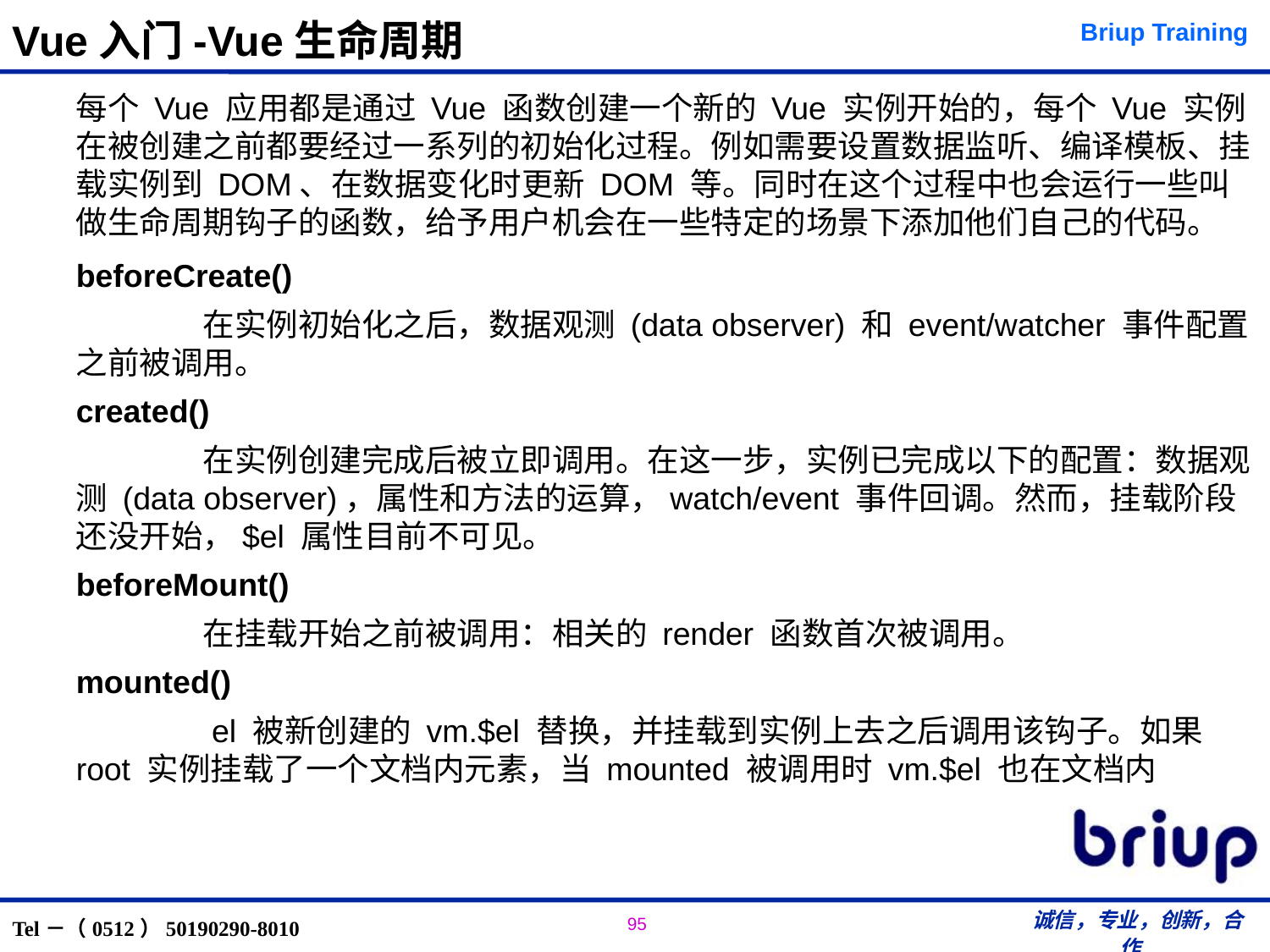

# Vue入门-Vue生命周期
每个 Vue 应用都是通过 Vue 函数创建一个新的 Vue 实例开始的，每个 Vue 实例在被创建之前都要经过一系列的初始化过程。例如需要设置数据监听、编译模板、挂载实例到 DOM、在数据变化时更新 DOM 等。同时在这个过程中也会运行一些叫做生命周期钩子的函数，给予用户机会在一些特定的场景下添加他们自己的代码。
beforeCreate()
	在实例初始化之后，数据观测 (data observer) 和 event/watcher 事件配置之前被调用。
created()
	在实例创建完成后被立即调用。在这一步，实例已完成以下的配置：数据观测 (data observer)，属性和方法的运算，watch/event 事件回调。然而，挂载阶段还没开始，$el 属性目前不可见。
beforeMount()
	在挂载开始之前被调用：相关的 render 函数首次被调用。
mounted()
	 el 被新创建的 vm.$el 替换，并挂载到实例上去之后调用该钩子。如果 root 实例挂载了一个文档内元素，当 mounted 被调用时 vm.$el 也在文档内